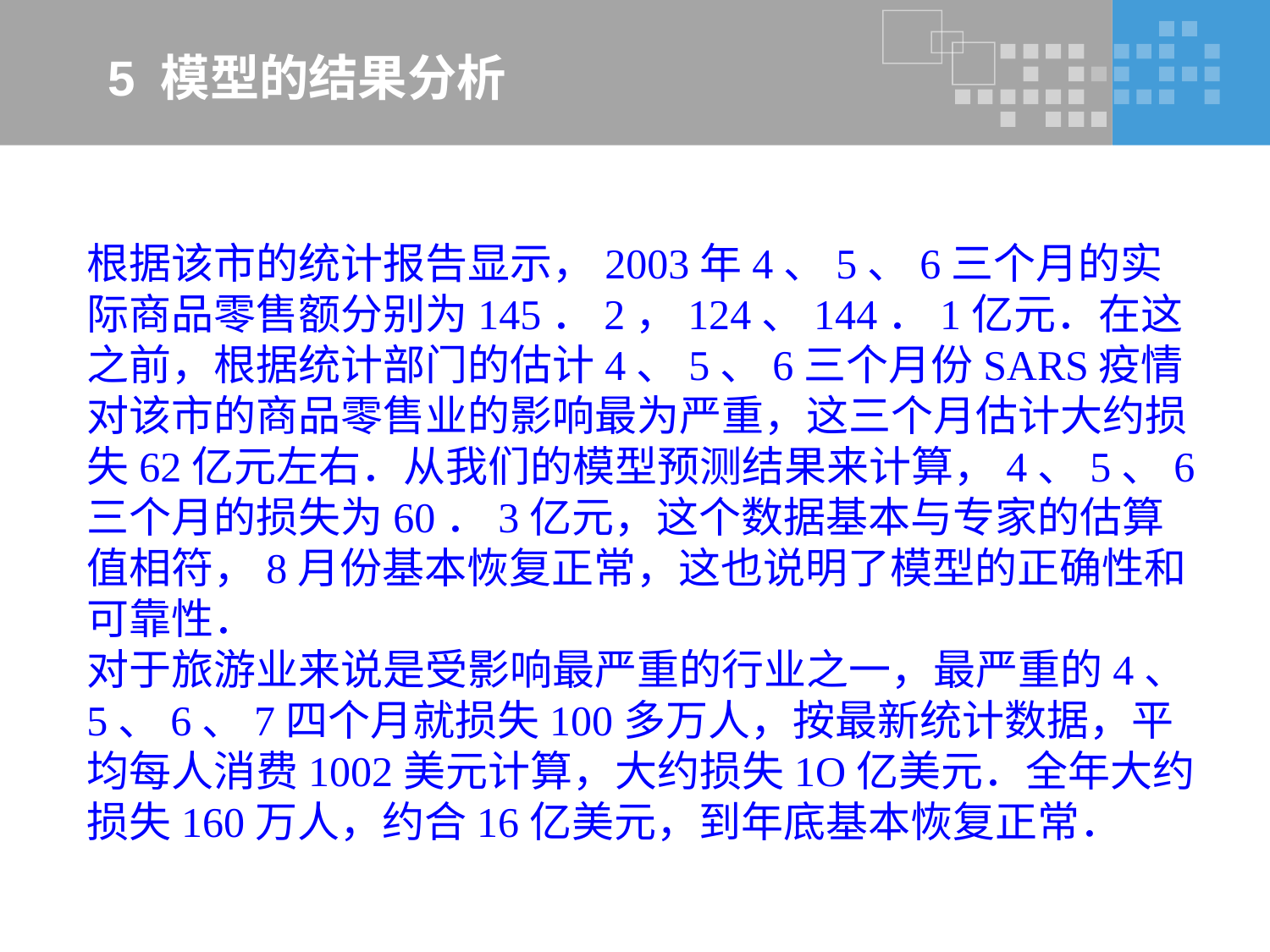

根据该市的统计报告显示，2003年4、5、6三个月的实际商品零售额分别为145．2，124、144．1亿元．在这之前，根据统计部门的估计4、5、6三个月份SARS疫情对该市的商品零售业的影响最为严重，这三个月估计大约损失62亿元左右．从我们的模型预测结果来计算，4、5、6三个月的损失为60．3亿元，这个数据基本与专家的估算值相符，8月份基本恢复正常，这也说明了模型的正确性和可靠性．
对于旅游业来说是受影响最严重的行业之一，最严重的4、5、6、7四个月就损失100多万人，按最新统计数据，平均每人消费1002美元计算，大约损失1O亿美元．全年大约损失160万人，约合16亿美元，到年底基本恢复正常．
# 5 模型的结果分析